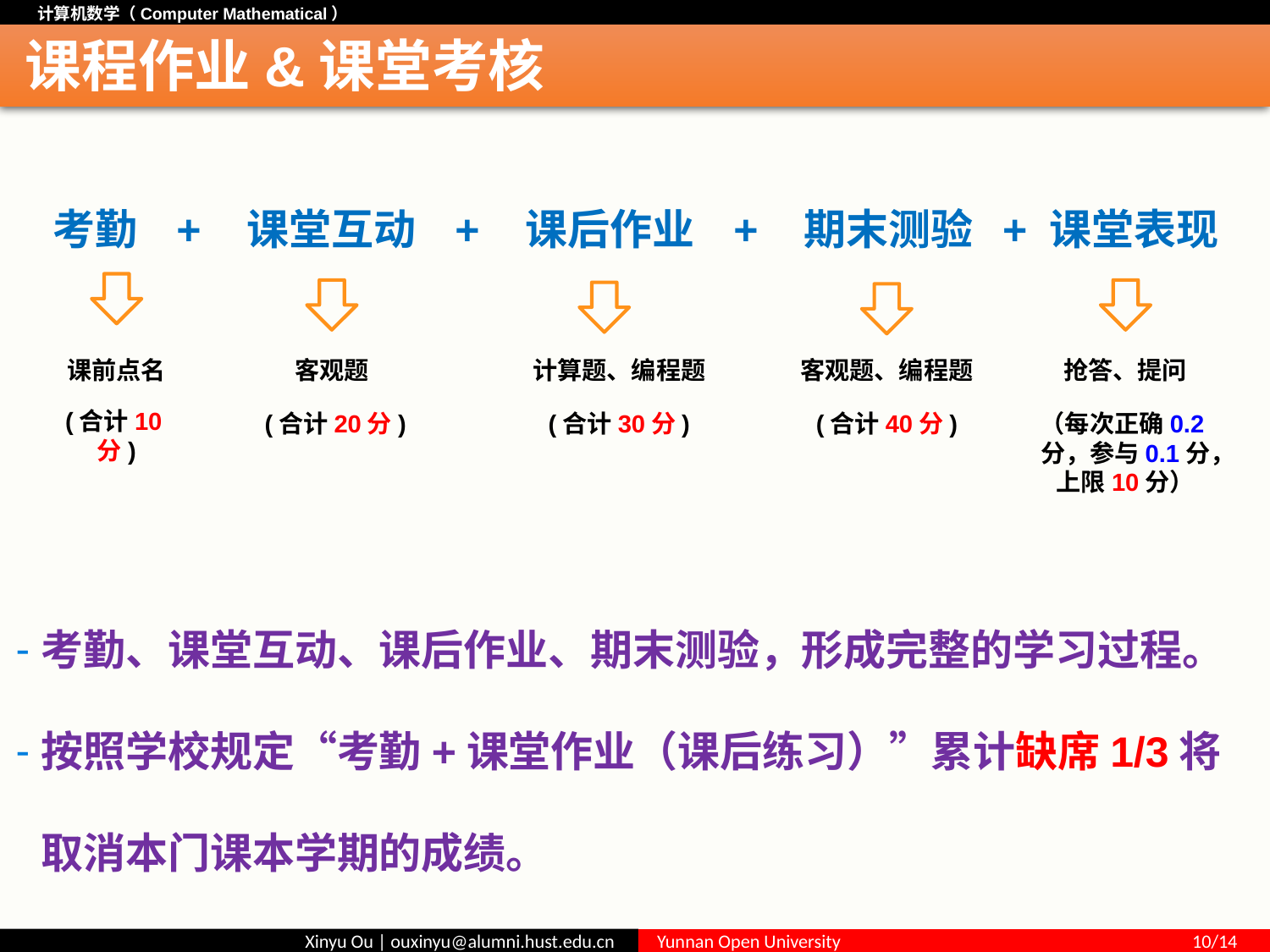

# 课程作业&课堂考核
考勤   +   课堂互动   +   课后作业   +   期末测验  + 课堂表现

课前点名
(合计10分)
客观题
 (合计20分)
计算题、编程题
(合计30分)
客观题、编程题
(合计40分)
抢答、提问
（每次正确0.2分，参与0.1分，上限10分）
考勤、课堂互动、课后作业、期末测验，形成完整的学习过程。
按照学校规定“考勤+课堂作业（课后练习）”累计缺席1/3将取消本门课本学期的成绩。